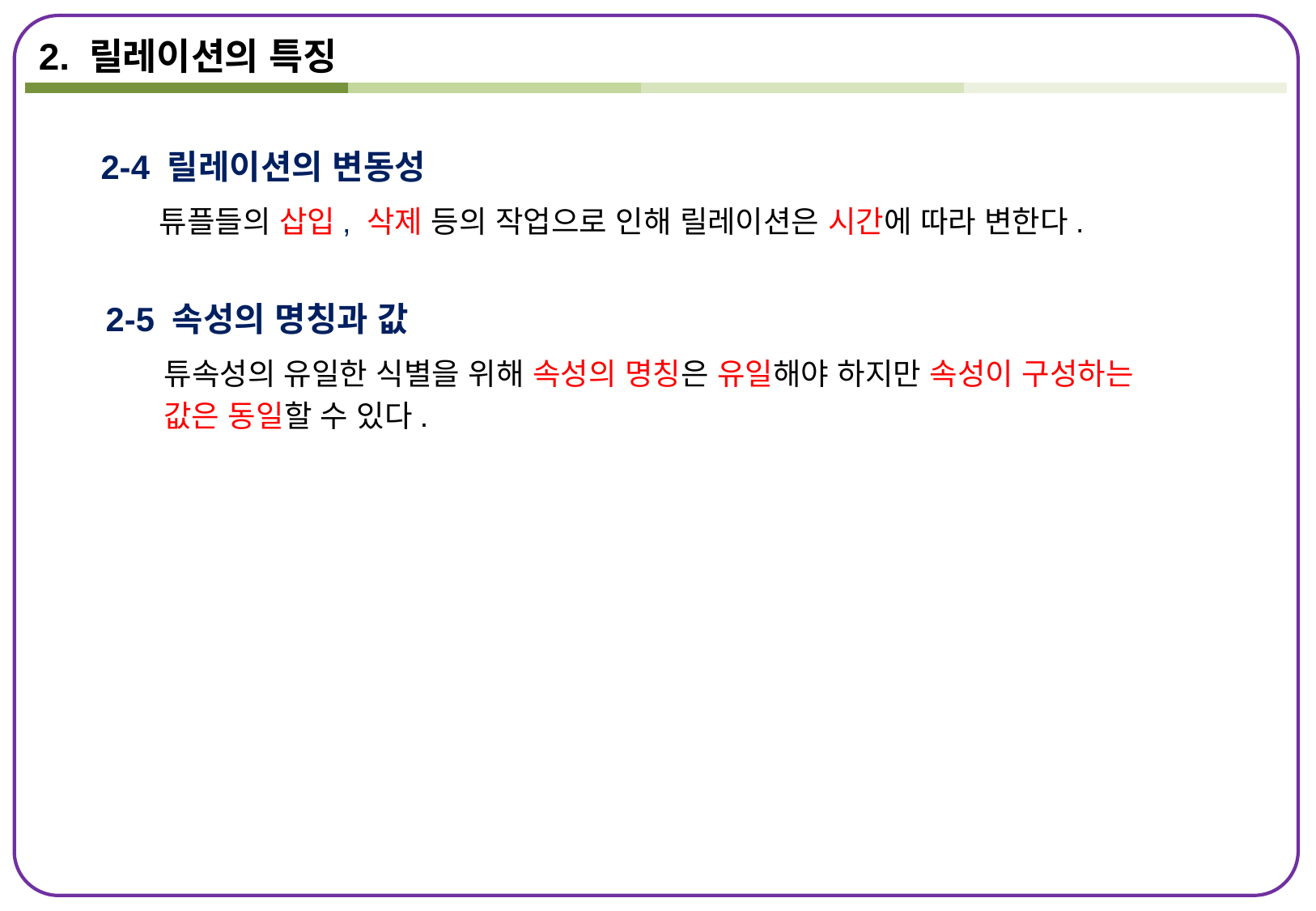

2. 릴레이션의 특징
2-4 릴레이션의 변동성
      튜플들의 삽입, 삭제 등의 작업으로 인해 릴레이션은 시간에 따라 변한다.
2-5 속성의 명칭과 값
      튜속성의 유일한 식별을 위해 속성의 명칭은 유일해야 하지만 속성이 구성하는
      값은 동일할 수 있다.